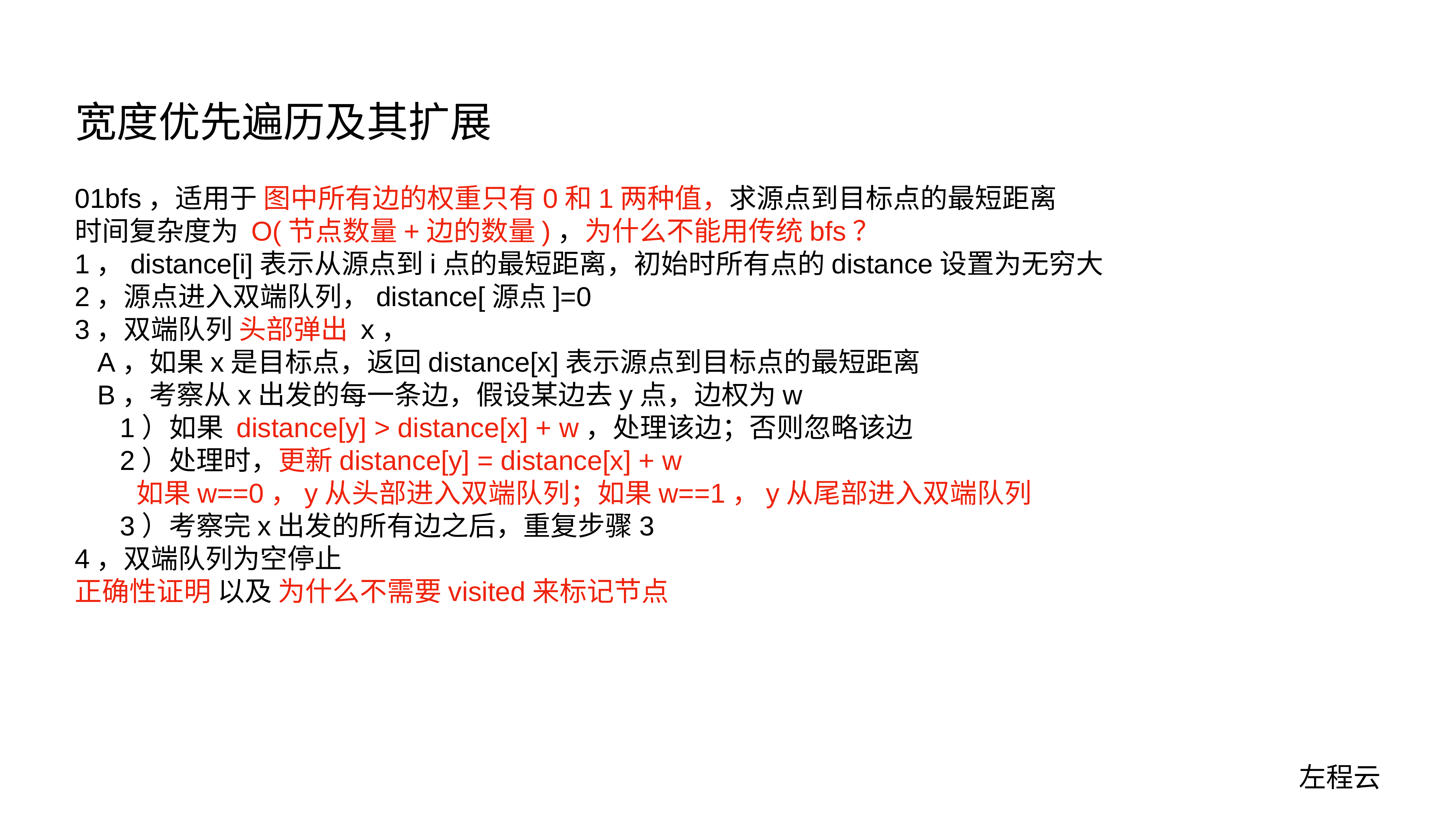

# 宽度优先遍历及其扩展
01bfs，适用于 图中所有边的权重只有0和1两种值，求源点到目标点的最短距离
时间复杂度为 O(节点数量+边的数量)，为什么不能用传统bfs？
1，distance[i]表示从源点到i点的最短距离，初始时所有点的distance设置为无穷大
2，源点进入双端队列，distance[源点]=0
3，双端队列 头部弹出 x，
   A，如果x是目标点，返回distance[x]表示源点到目标点的最短距离
   B，考察从x出发的每一条边，假设某边去y点，边权为w
      1）如果 distance[y] > distance[x] + w，处理该边；否则忽略该边
      2）处理时，更新distance[y] = distance[x] + w
         如果w==0，y从头部进入双端队列；如果w==1，y从尾部进入双端队列
      3）考察完x出发的所有边之后，重复步骤3
4，双端队列为空停止
正确性证明 以及 为什么不需要visited来标记节点
左程云